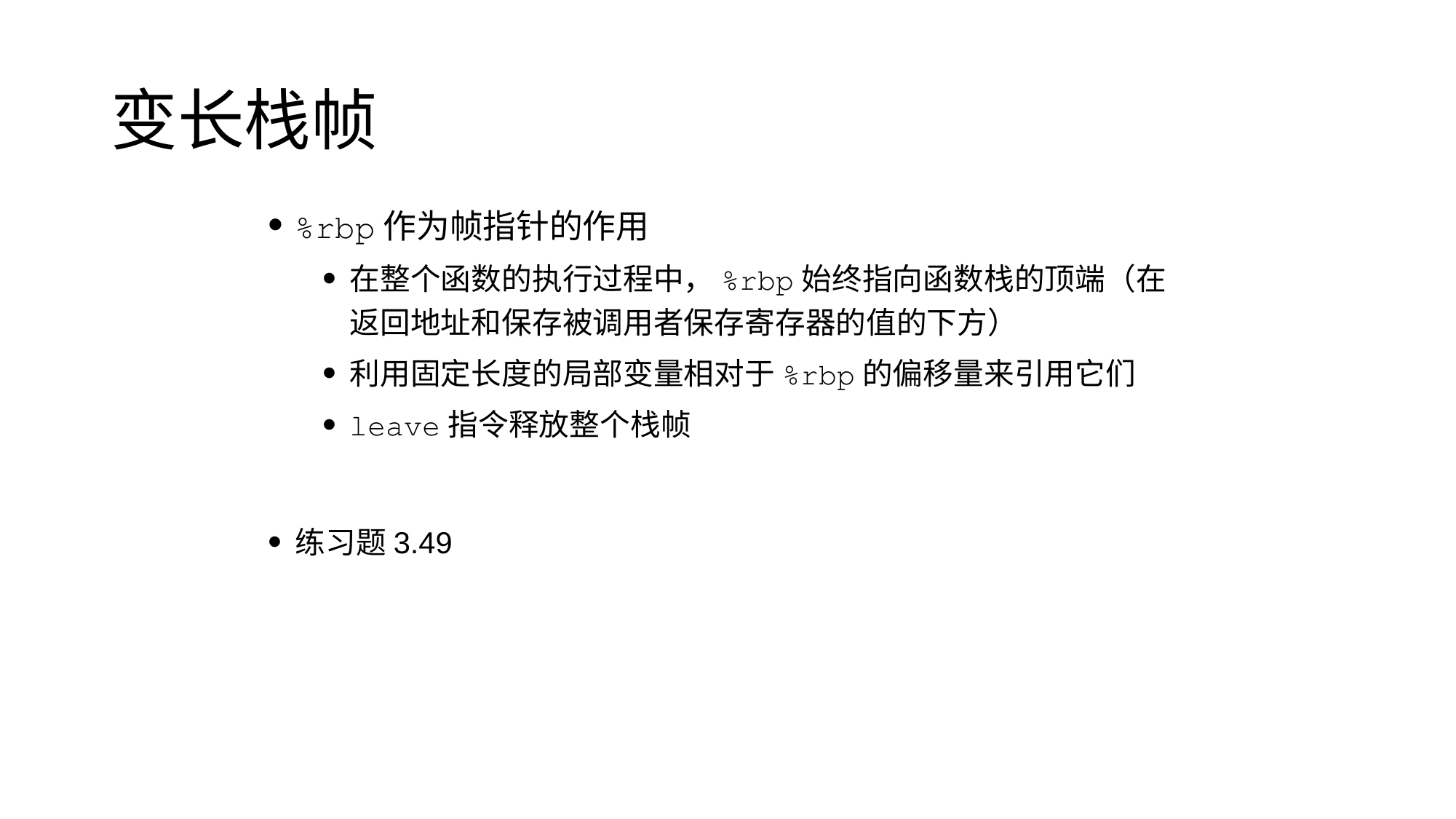

# 变长栈帧
%rbp作为帧指针的作用
在整个函数的执行过程中，%rbp始终指向函数栈的顶端（在返回地址和保存被调用者保存寄存器的值的下方）
利用固定长度的局部变量相对于%rbp的偏移量来引用它们
leave指令释放整个栈帧

练习题3.49
7